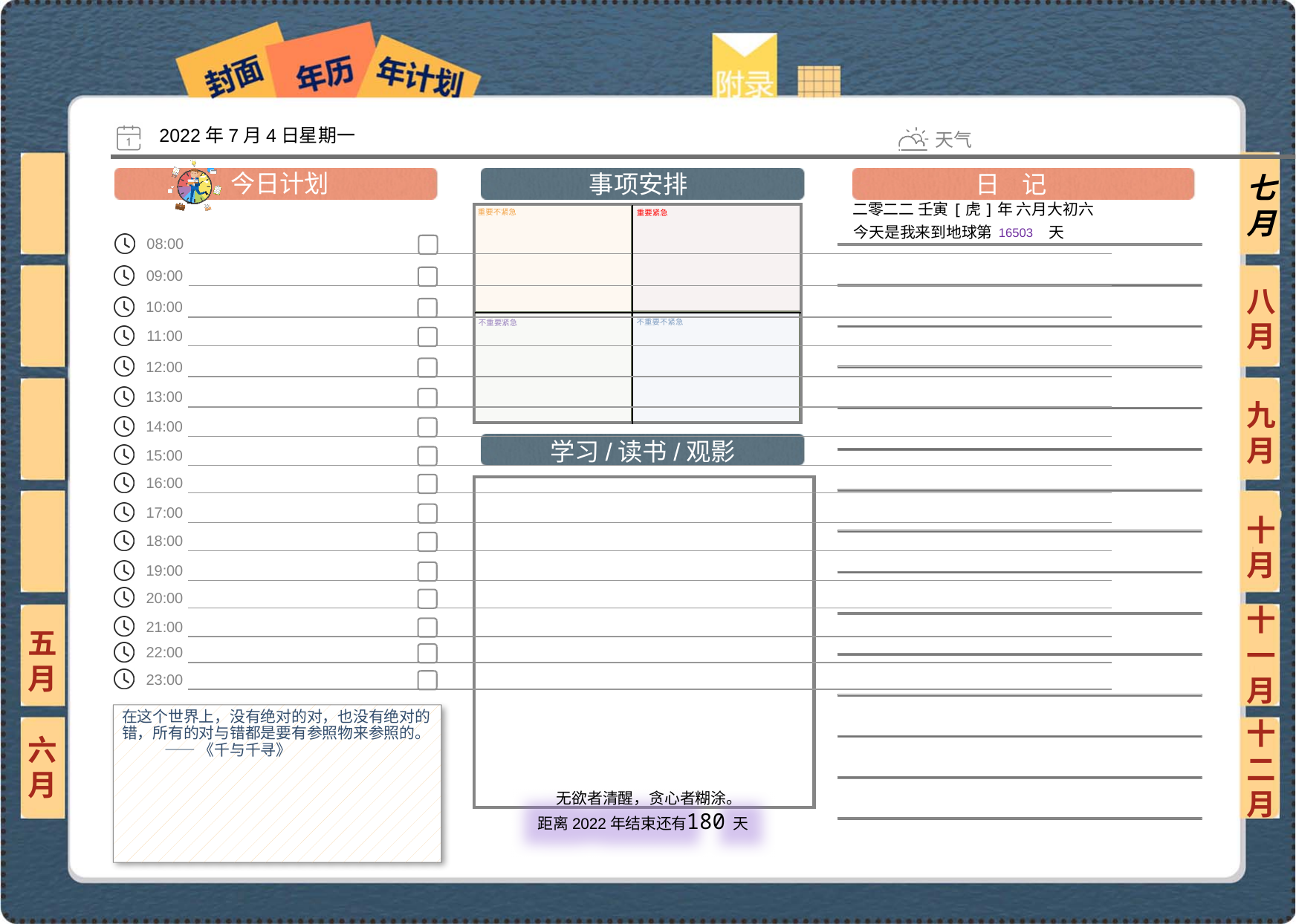

2022年7月4日星期一
七月
二零二二 壬寅[虎]年 六月大初六
16503
八月
九月
十月
十一月
五月
在这个世界上，没有绝对的对，也没有绝对的错，所有的对与错都是要有参照物来参照的。—— 《千与千寻》

六月
十二月
180
 无欲者清醒，贪心者糊涂。